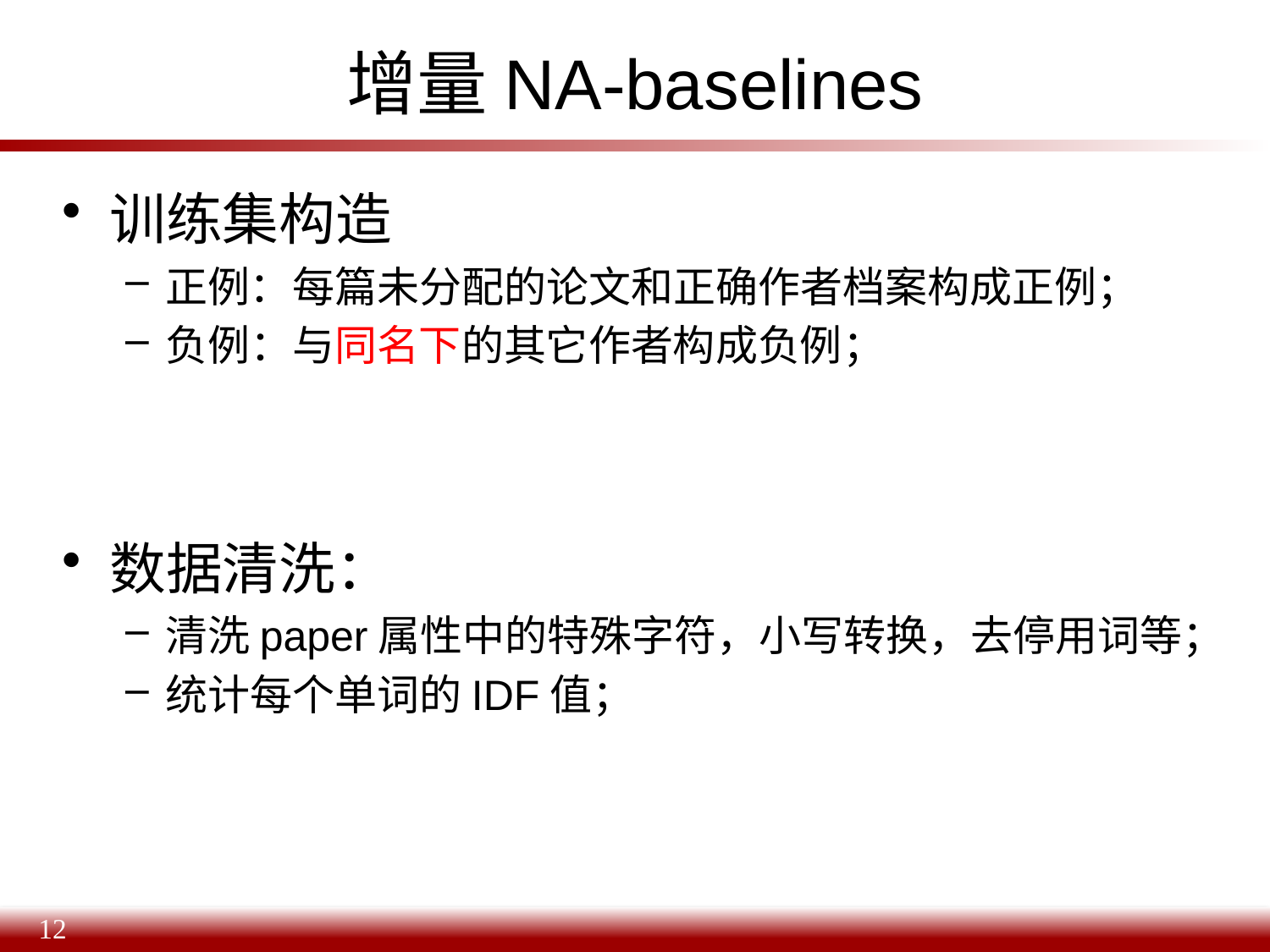

# 增量NA-baselines
训练集构造
正例：每篇未分配的论文和正确作者档案构成正例；
负例：与同名下的其它作者构成负例；

数据清洗：
清洗paper属性中的特殊字符，小写转换，去停用词等；
统计每个单词的IDF值；